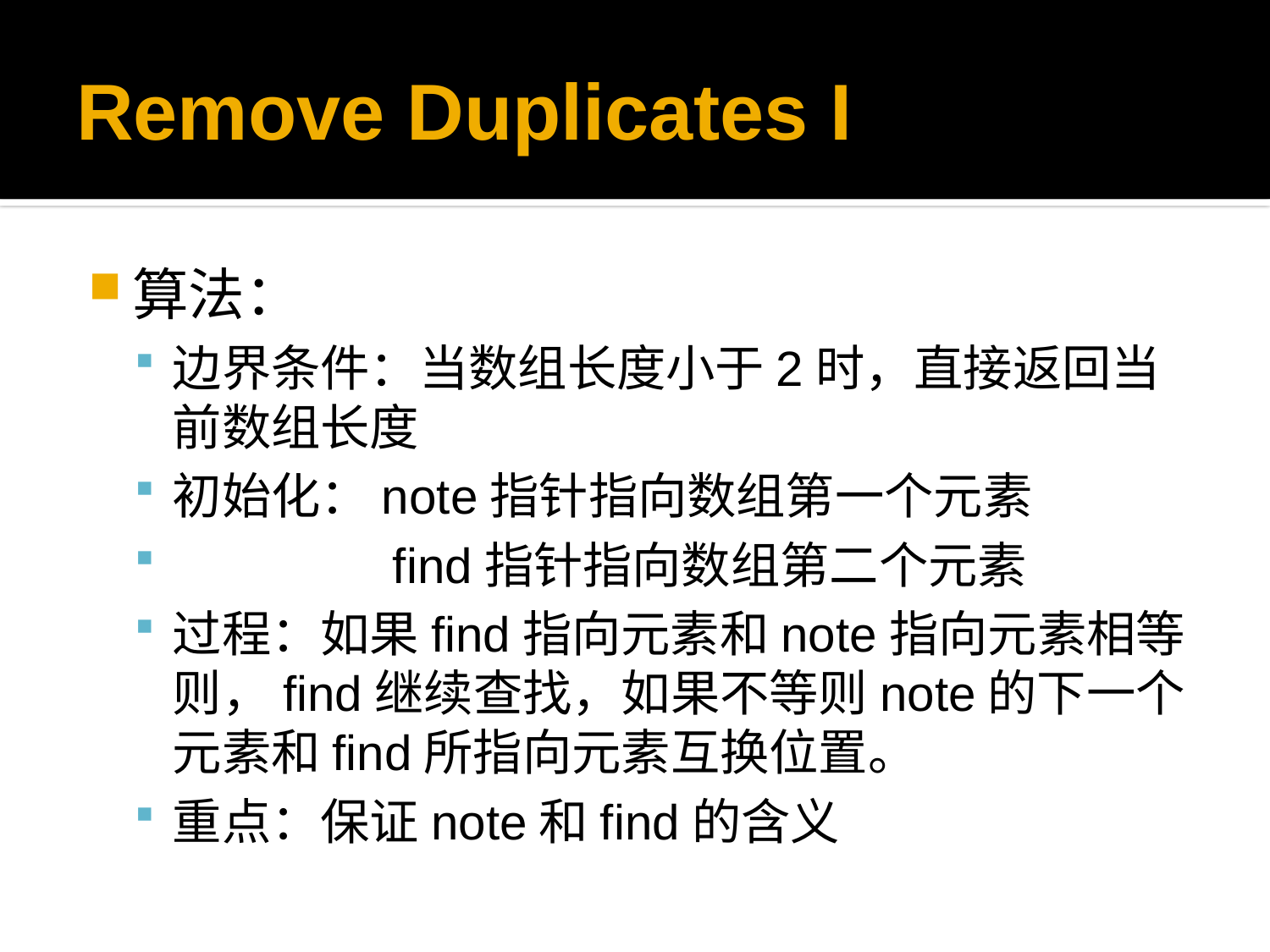

# Remove Duplicates I
算法：
边界条件：当数组长度小于2时，直接返回当前数组长度
初始化：note指针指向数组第一个元素
                find指针指向数组第二个元素
过程：如果find指向元素和note指向元素相等则，find继续查找，如果不等则note的下一个元素和find所指向元素互换位置。
重点：保证note和find的含义